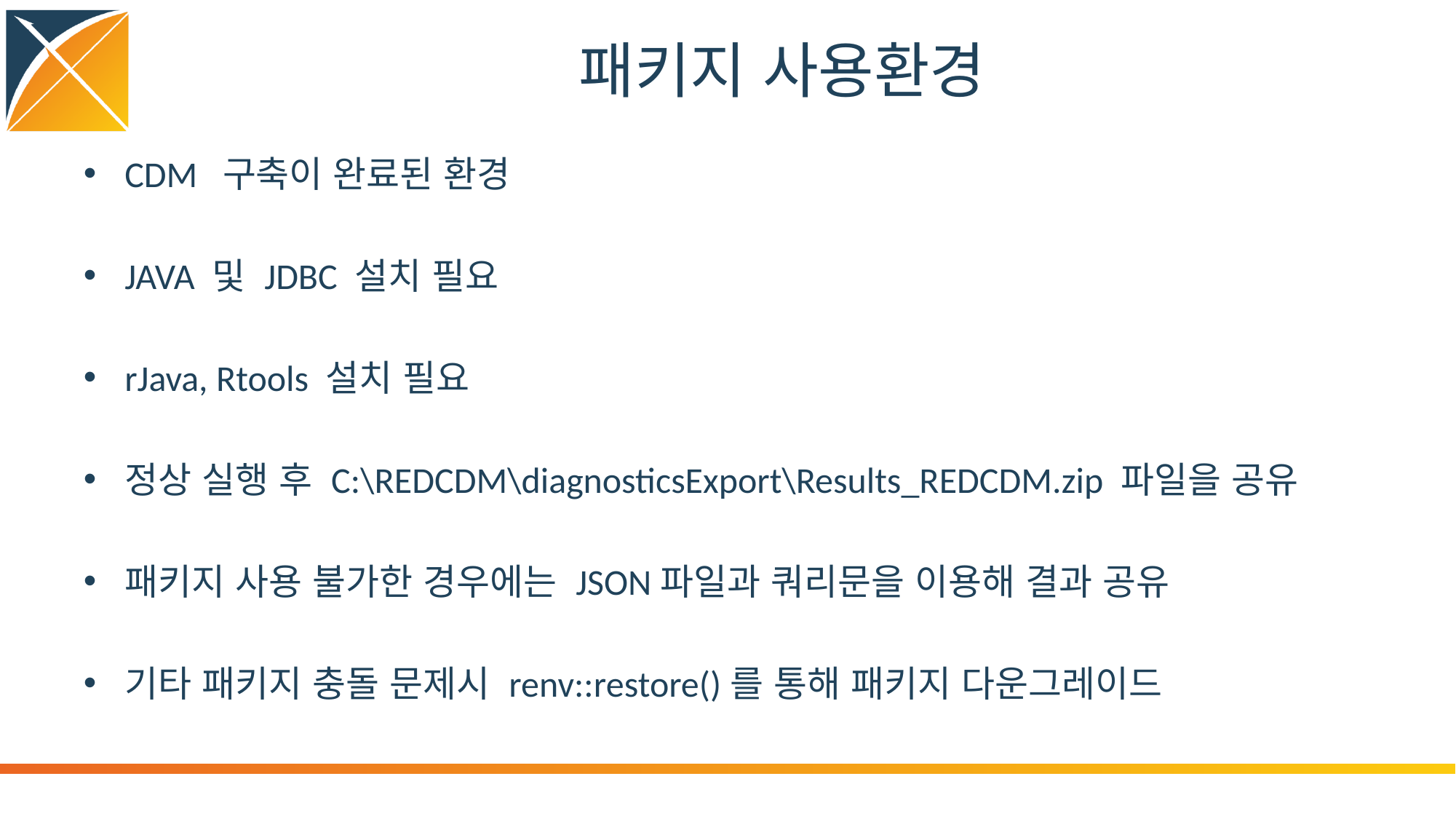

# 패키지 사용환경
CDM  구축이 완료된 환경

JAVA 및 JDBC 설치 필요

rJava, Rtools 설치 필요

정상 실행 후 C:\REDCDM\diagnosticsExport\Results_REDCDM.zip 파일을 공유

패키지 사용 불가한 경우에는 JSON파일과 쿼리문을 이용해 결과 공유

기타 패키지 충돌 문제시 renv::restore()를 통해 패키지 다운그레이드